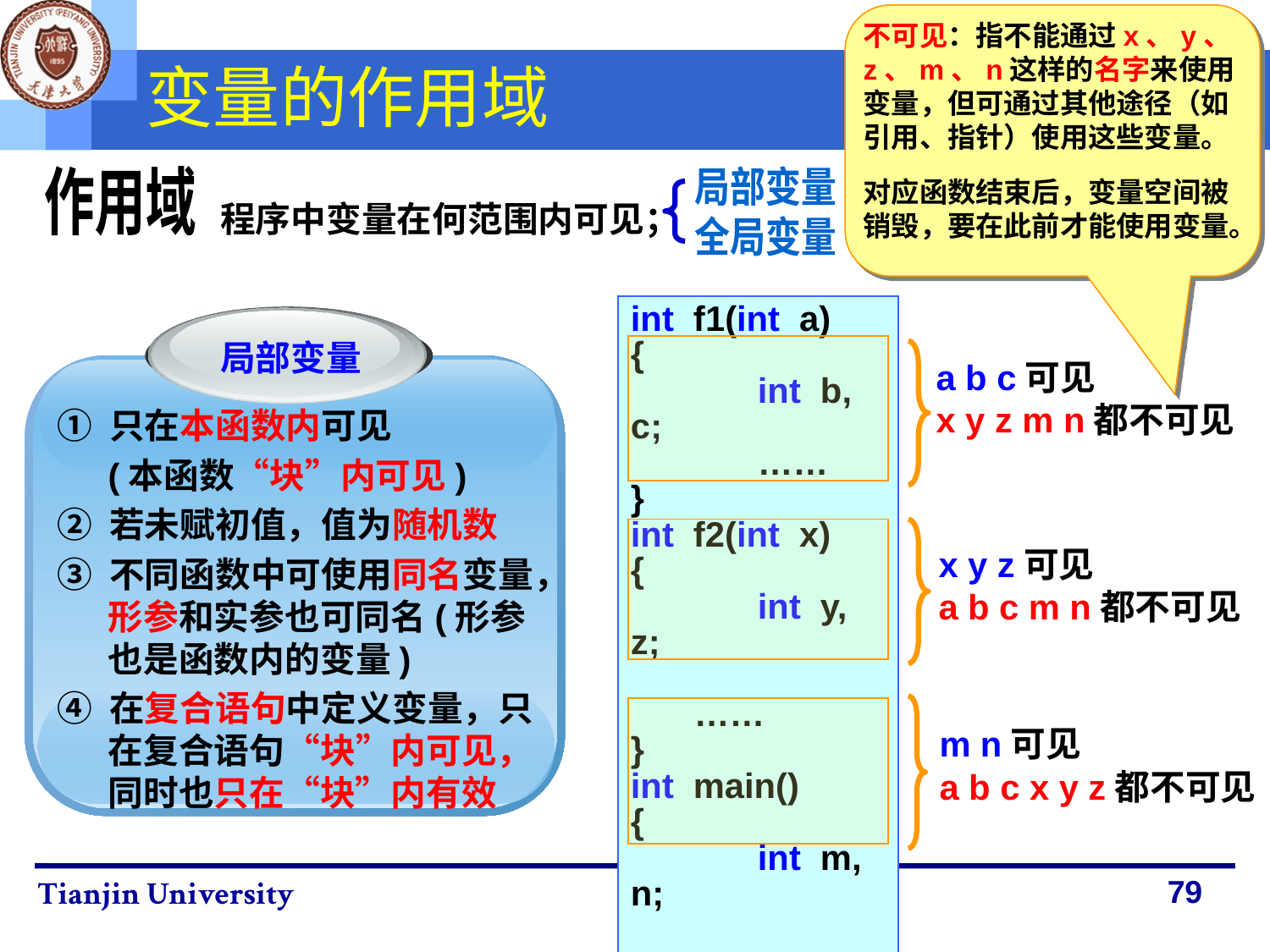

不可见：指不能通过x、y、z、m、n这样的名字来使用变量，但可通过其他途径（如引用、指针）使用这些变量。
对应函数结束后，变量空间被销毁，要在此前才能使用变量。
# 变量的作用域
作用域
局部变量

程序中变量在何范围内可见；
全局变量
int  f1(int  a)
{
	int  b, c;
	……
}
int  f2(int  x)
{
	int  y, z;
	……
}
int  main()
{
	int  m, n;
	……
}

局部变量

a b c可见
x y z m n都不可见
① 只在本函数内可见
	(本函数“块”内可见)
② 若未赋初值，值为随机数
③ 不同函数中可使用同名变量，形参和实参也可同名(形参也是函数内的变量)
④ 在复合语句中定义变量，只在复合语句“块”内可见，同时也只在“块”内有效

x y z可见
a b c m n都不可见

m n可见
a b c x y z都不可见